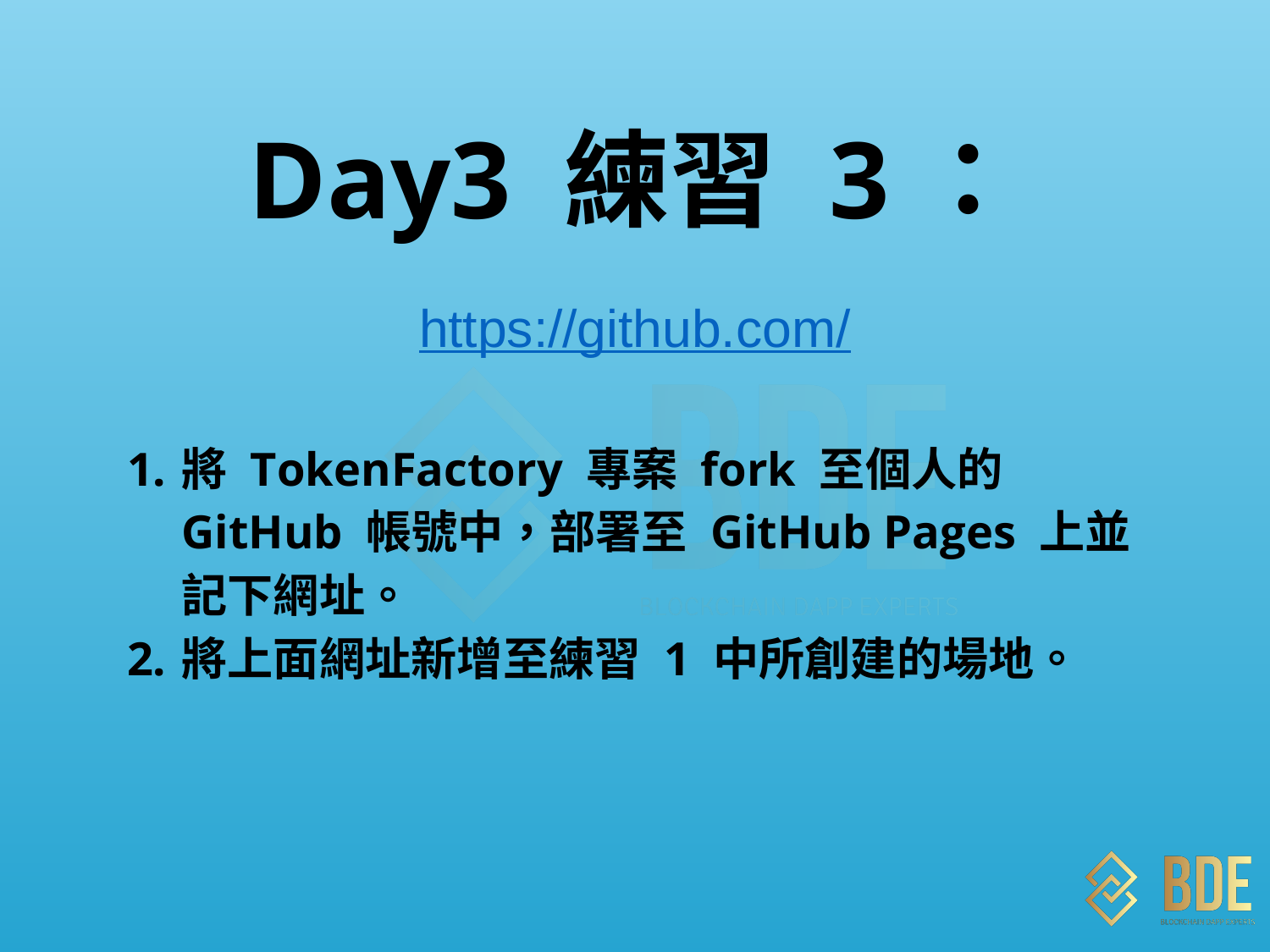

Day3 練習 3：
https://github.com/
將 TokenFactory 專案 fork 至個人的 GitHub 帳號中，部署至 GitHub Pages 上並記下網址。
將上面網址新增至練習 1 中所創建的場地。